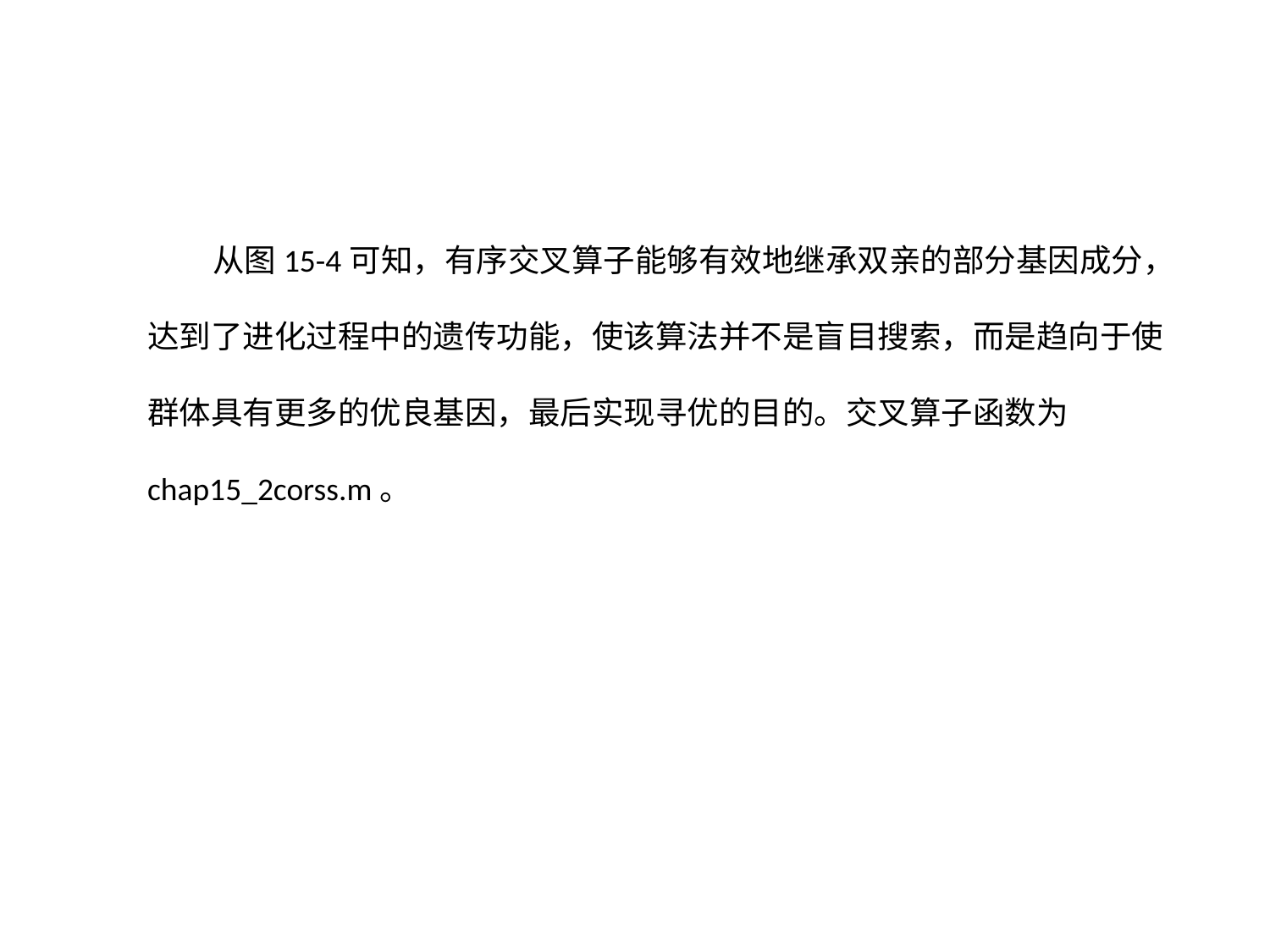

从图15-4可知，有序交叉算子能够有效地继承双亲的部分基因成分，达到了进化过程中的遗传功能，使该算法并不是盲目搜索，而是趋向于使群体具有更多的优良基因，最后实现寻优的目的。交叉算子函数为chap15_2corss.m。